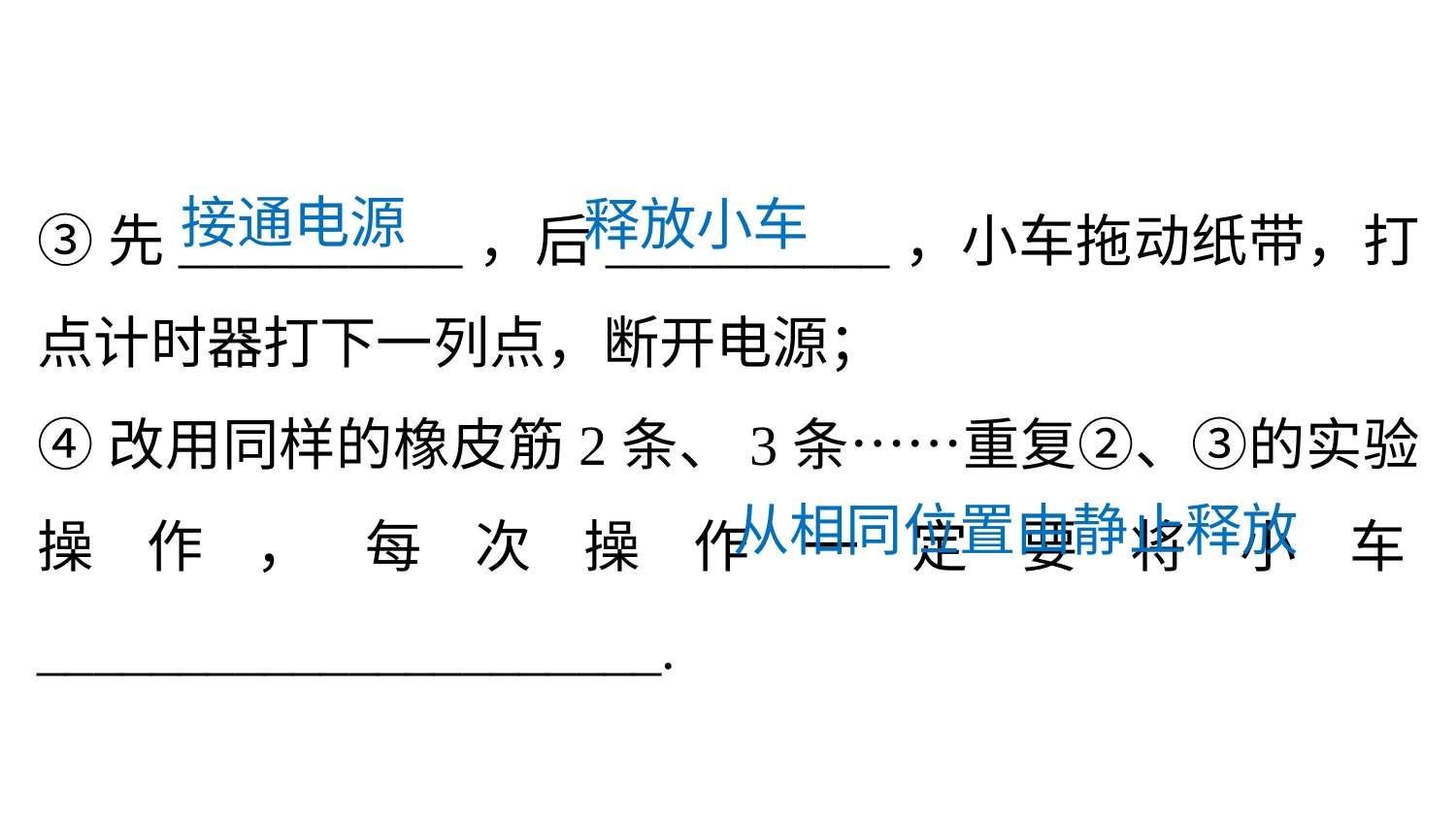

③先__________，后__________，小车拖动纸带，打点计时器打下一列点，断开电源；
④改用同样的橡皮筋2条、3条……重复②、③的实验操作，每次操作一定要将小车______________________.
接通电源
释放小车
从相同位置由静止释放